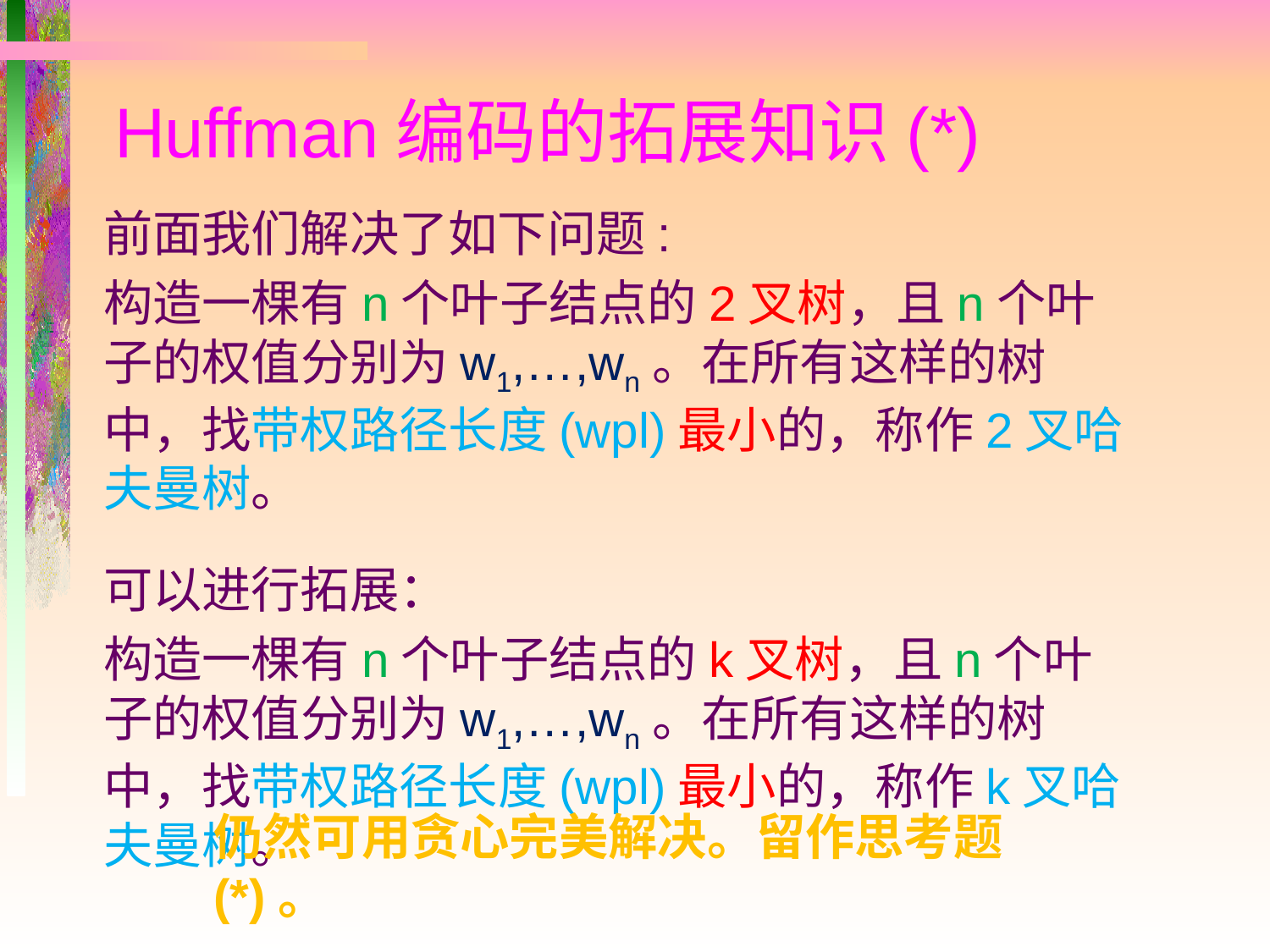

# Huffman编码的拓展知识(*)
前面我们解决了如下问题:
构造一棵有n个叶子结点的2叉树，且n个叶子的权值分别为w1,…,wn。在所有这样的树中，找带权路径长度(wpl)最小的，称作2叉哈夫曼树。
可以进行拓展：
构造一棵有n个叶子结点的k叉树，且n个叶子的权值分别为w1,…,wn。在所有这样的树中，找带权路径长度(wpl)最小的，称作k叉哈夫曼树。
仍然可用贪心完美解决。留作思考题(*)。